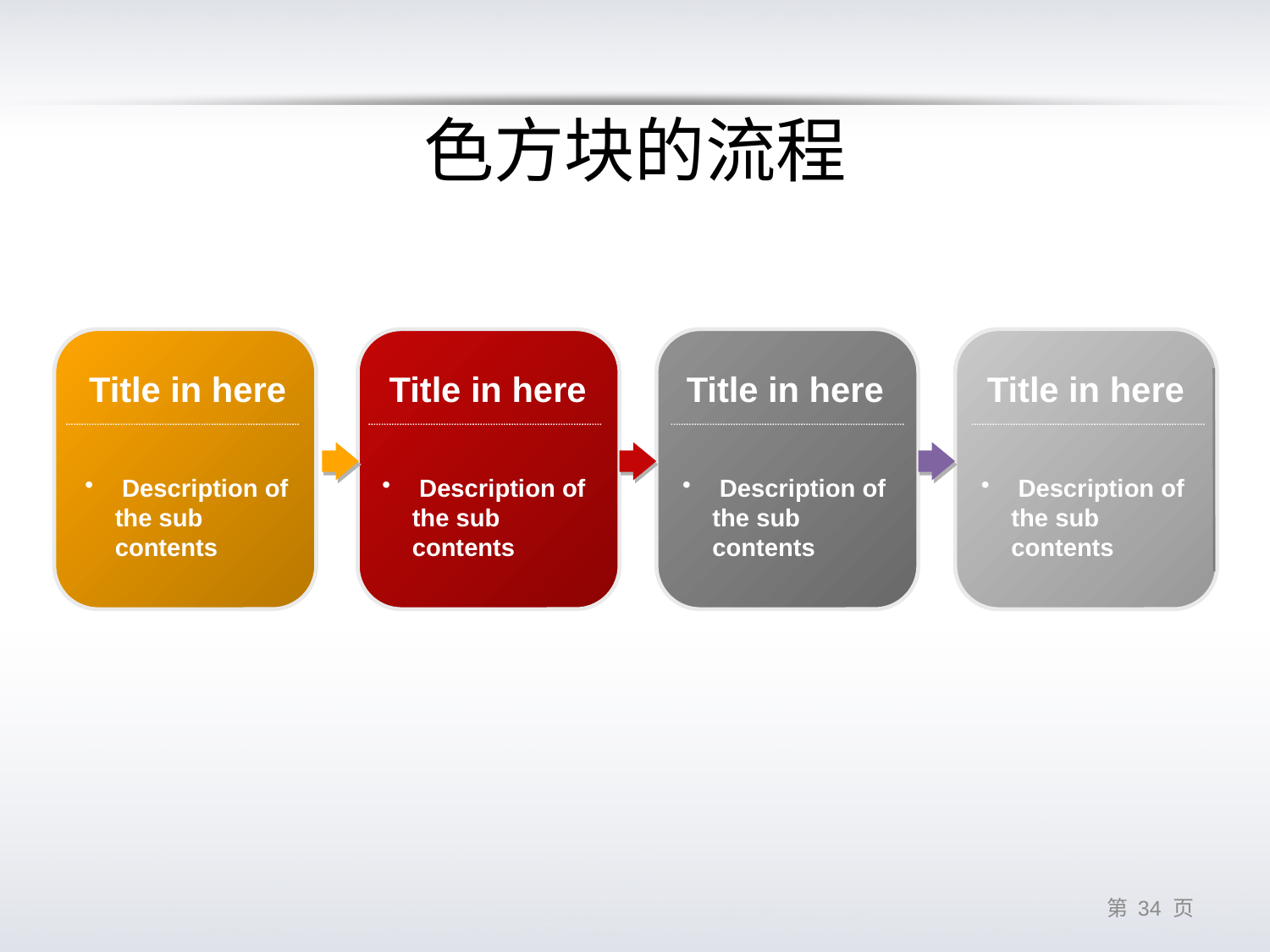

# 色方块的流程

Title in here
Title in here
Title in here
Title in here

 Description of the sub contents
 Description of the sub contents
 Description of the sub contents
 Description of the sub contents
第 34 页